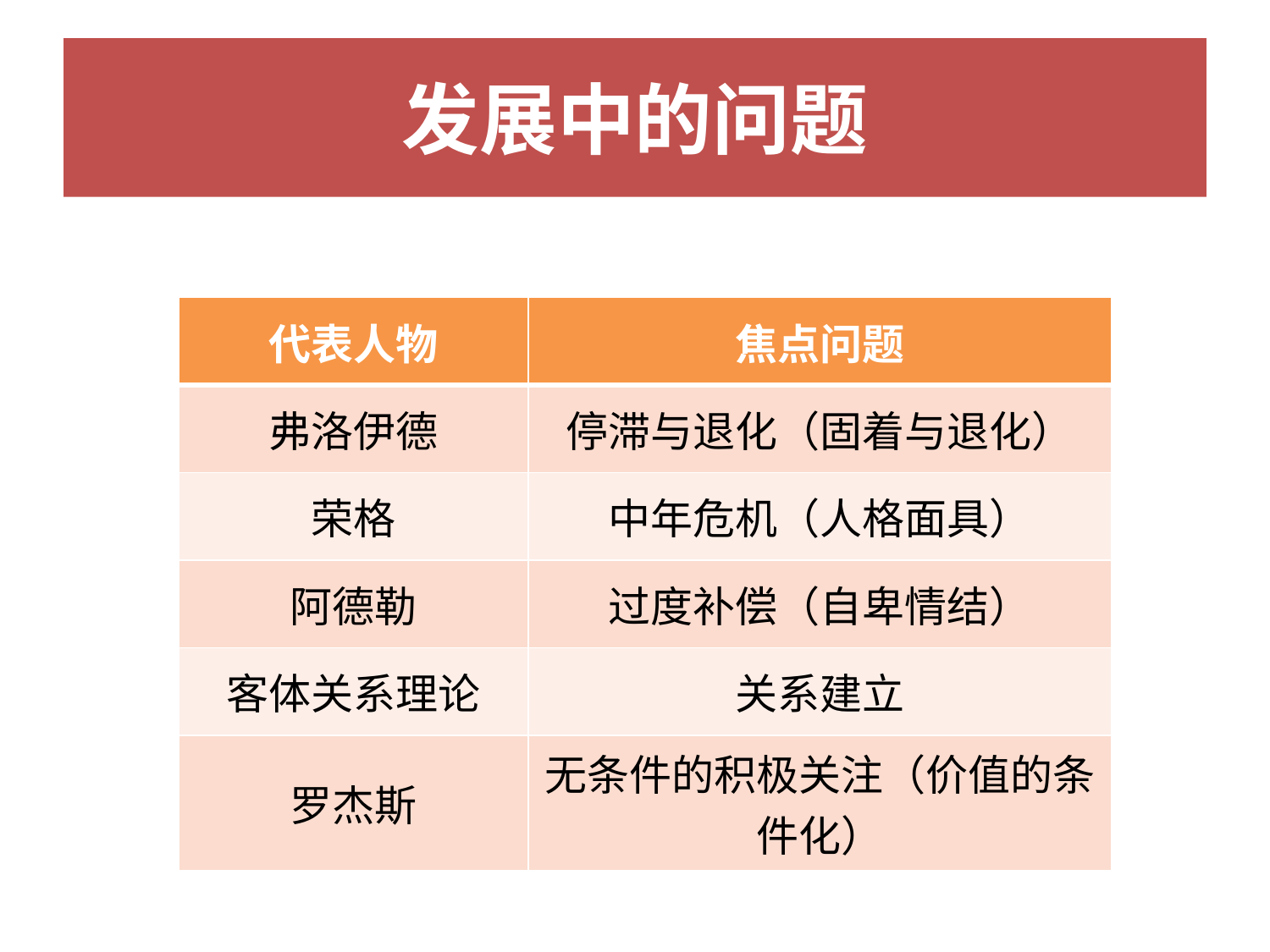

# 发展中的问题
| 代表人物 | 焦点问题 |
| --- | --- |
| 弗洛伊德 | 停滞与退化（固着与退化） |
| 荣格 | 中年危机（人格面具） |
| 阿德勒 | 过度补偿（自卑情结） |
| 客体关系理论 | 关系建立 |
| 罗杰斯 | 无条件的积极关注（价值的条件化） |